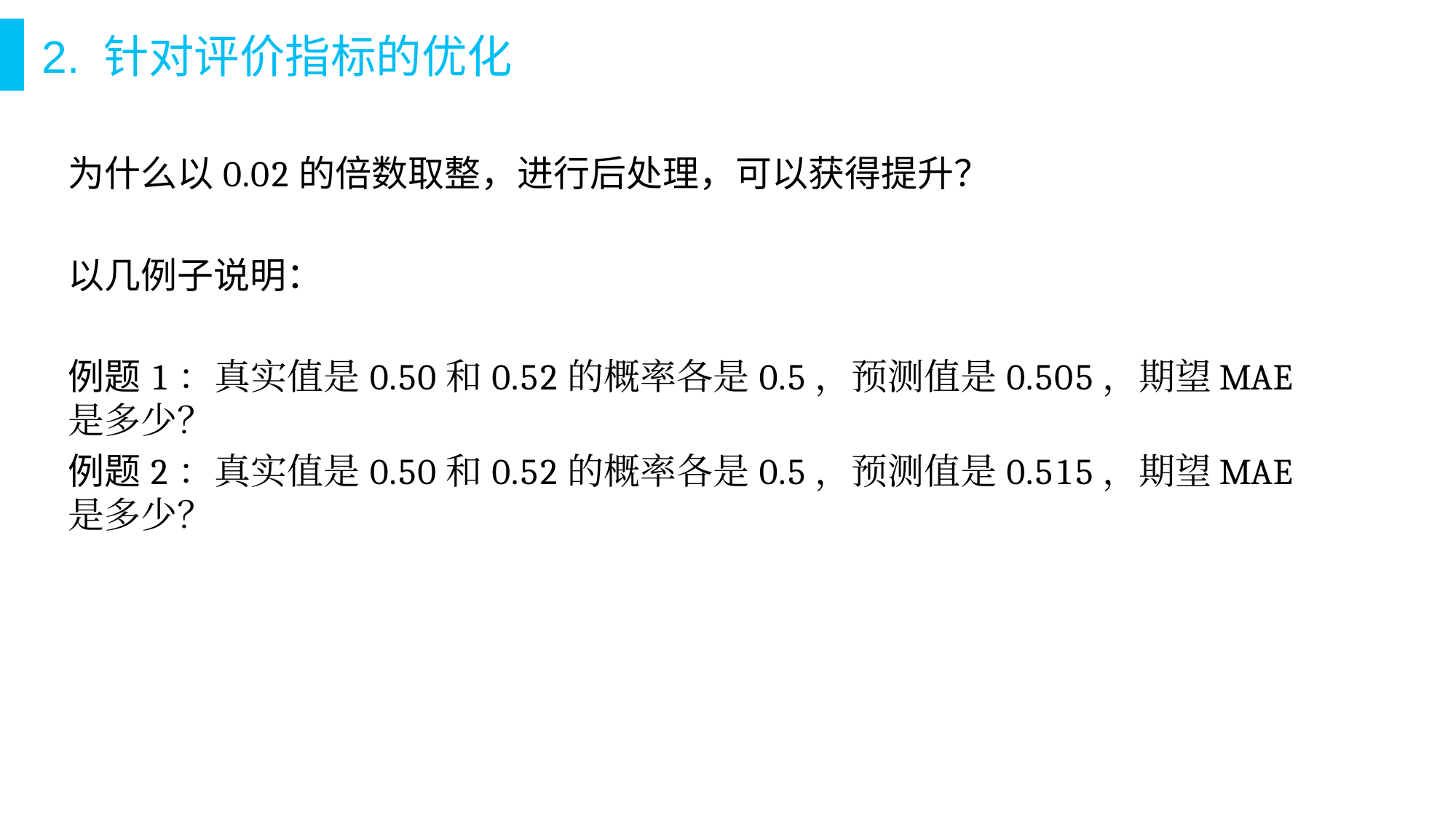

# 2. 针对评价指标的优化

为什么以0.02的倍数取整，进行后处理，可以获得提升？

以几例子说明：

例题1：真实值是0.50和0.52的概率各是0.5，预测值是0.505，期望MAE是多少？
例题2：真实值是0.50和0.52的概率各是0.5，预测值是0.515，期望MAE是多少？